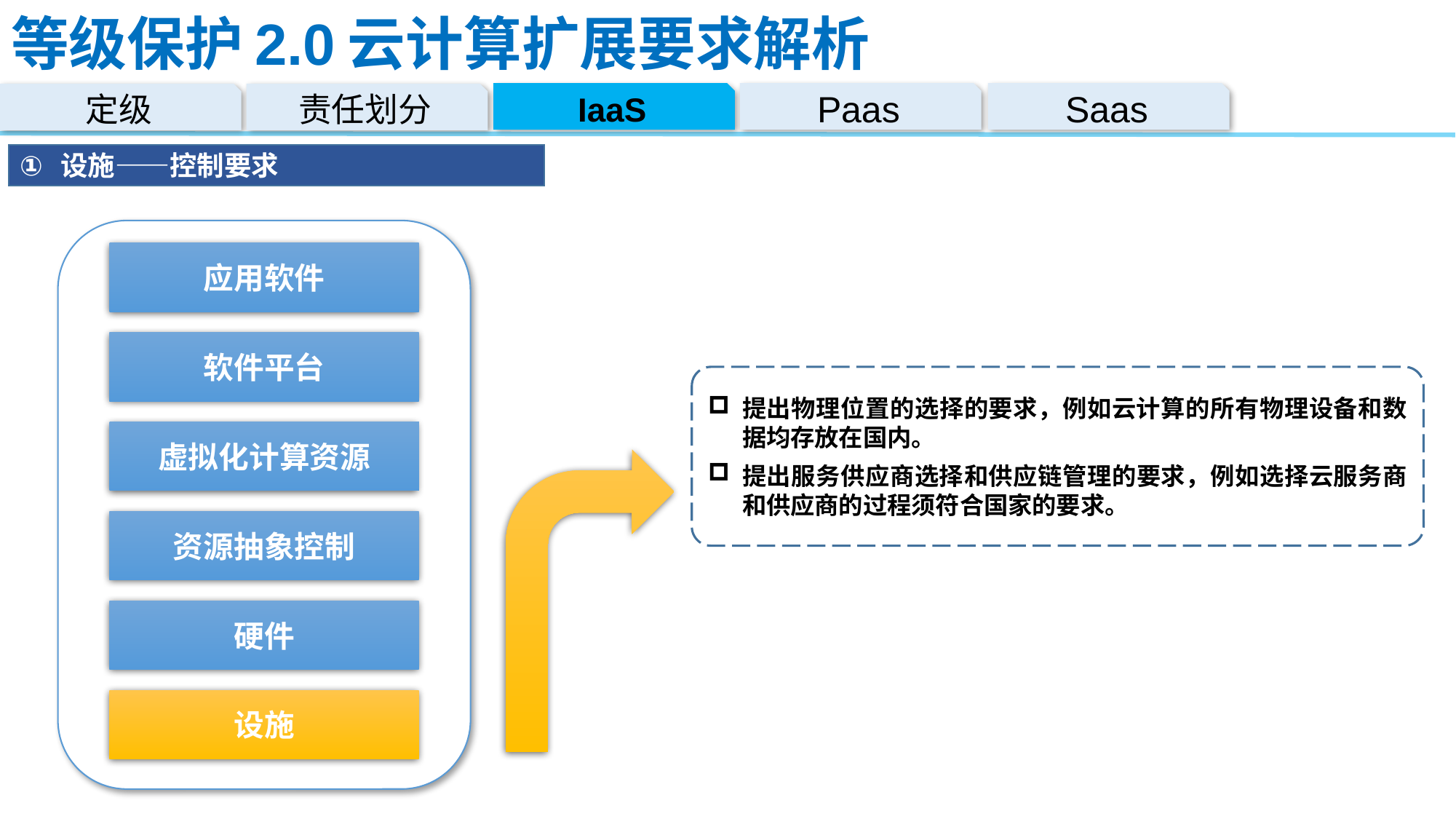

# 等级保护2.0云计算扩展要求解析
IaaS
Paas
Saas
定级
责任划分
设施——控制要求

应用软件
软件平台
提出物理位置的选择的要求，例如云计算的所有物理设备和数据均存放在国内。
提出服务供应商选择和供应链管理的要求，例如选择云服务商和供应商的过程须符合国家的要求。
虚拟化计算资源

资源抽象控制
硬件
设施